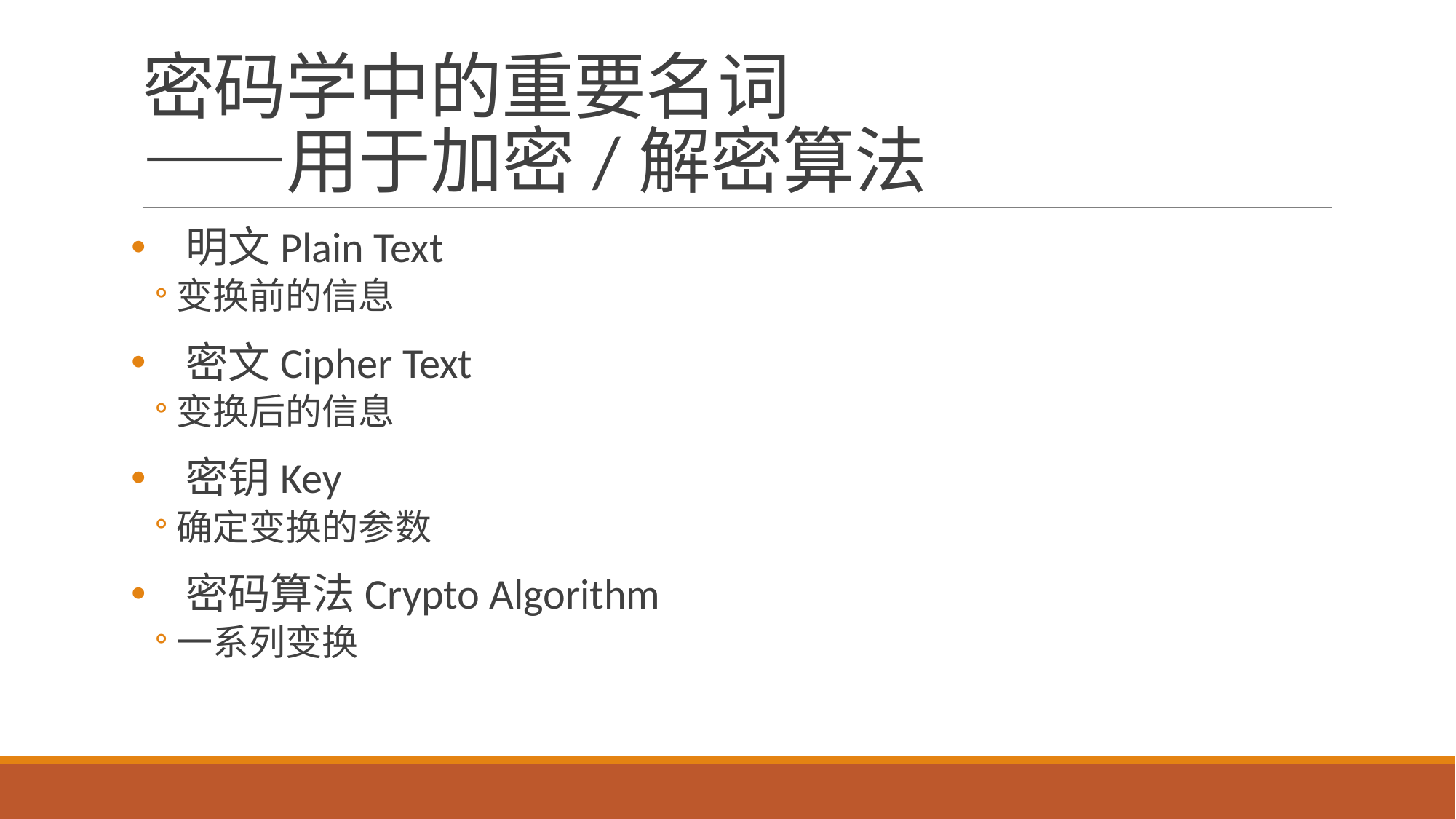

# 密码学中的重要名词 ——用于加密/解密算法
明文Plain Text
变换前的信息
密文Cipher Text
变换后的信息
密钥Key
确定变换的参数
密码算法Crypto Algorithm
一系列变换
4